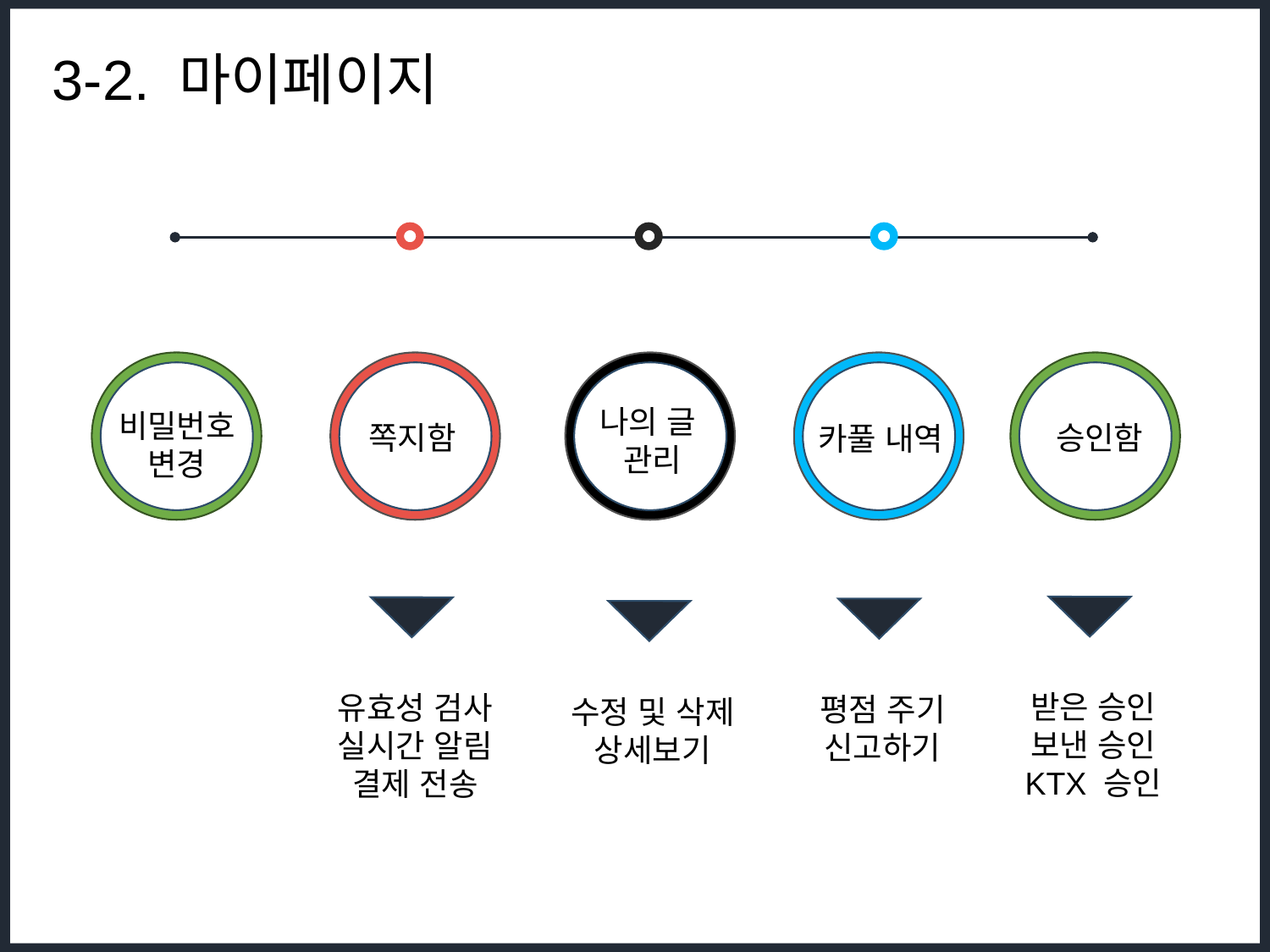

3-2. 마이페이지

나의 글
관리
비밀번호
변경

승인함
쪽지함
카풀 내역

받은 승인
보낸 승인
KTX 승인
유효성 검사
실시간 알림
결제 전송
평점 주기
신고하기
수정 및 삭제
상세보기